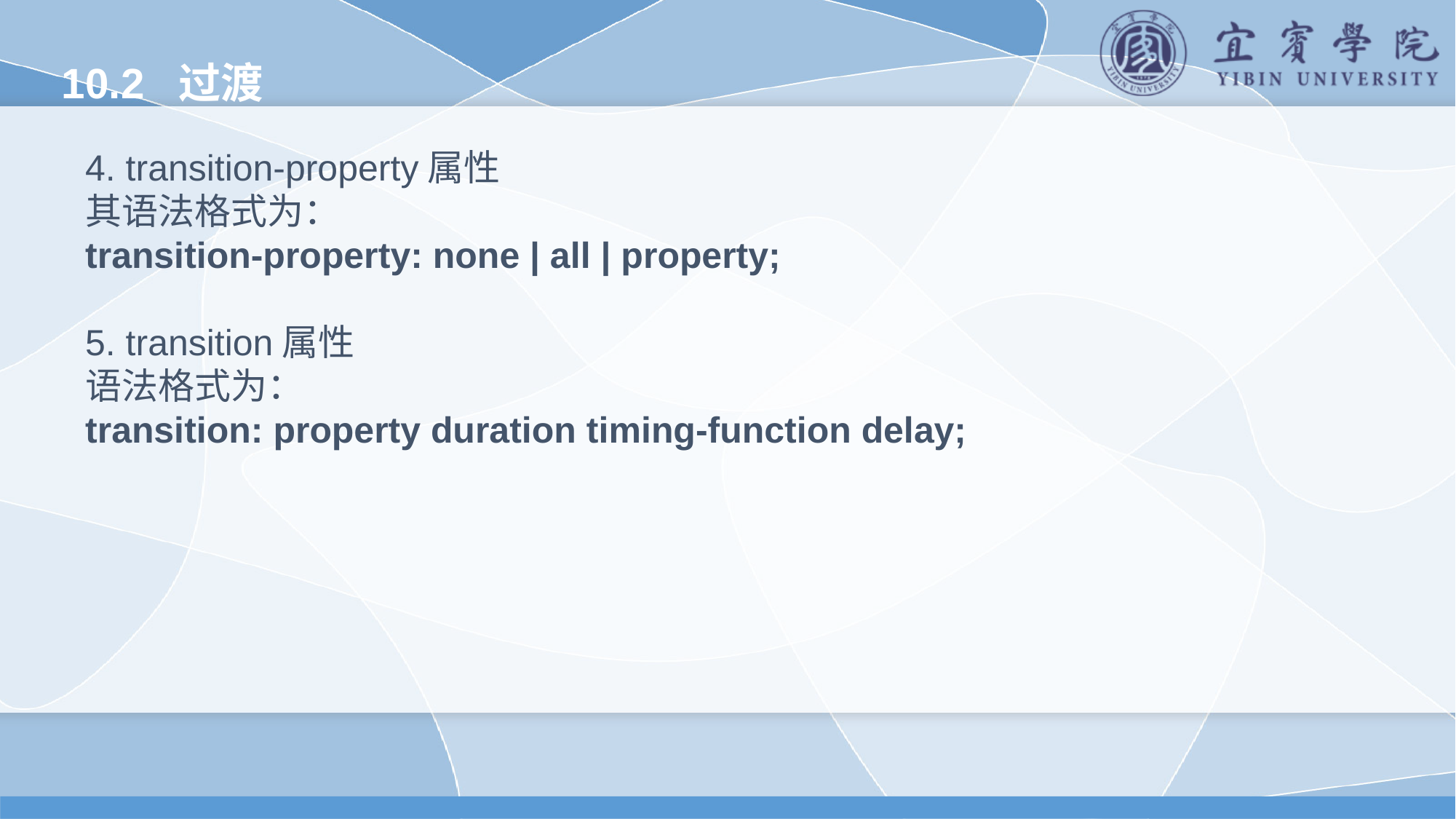

10.2  过渡
4. transition-property属性
其语法格式为：
transition-property: none | all | property;

5. transition属性
语法格式为：
transition: property duration timing-function delay;